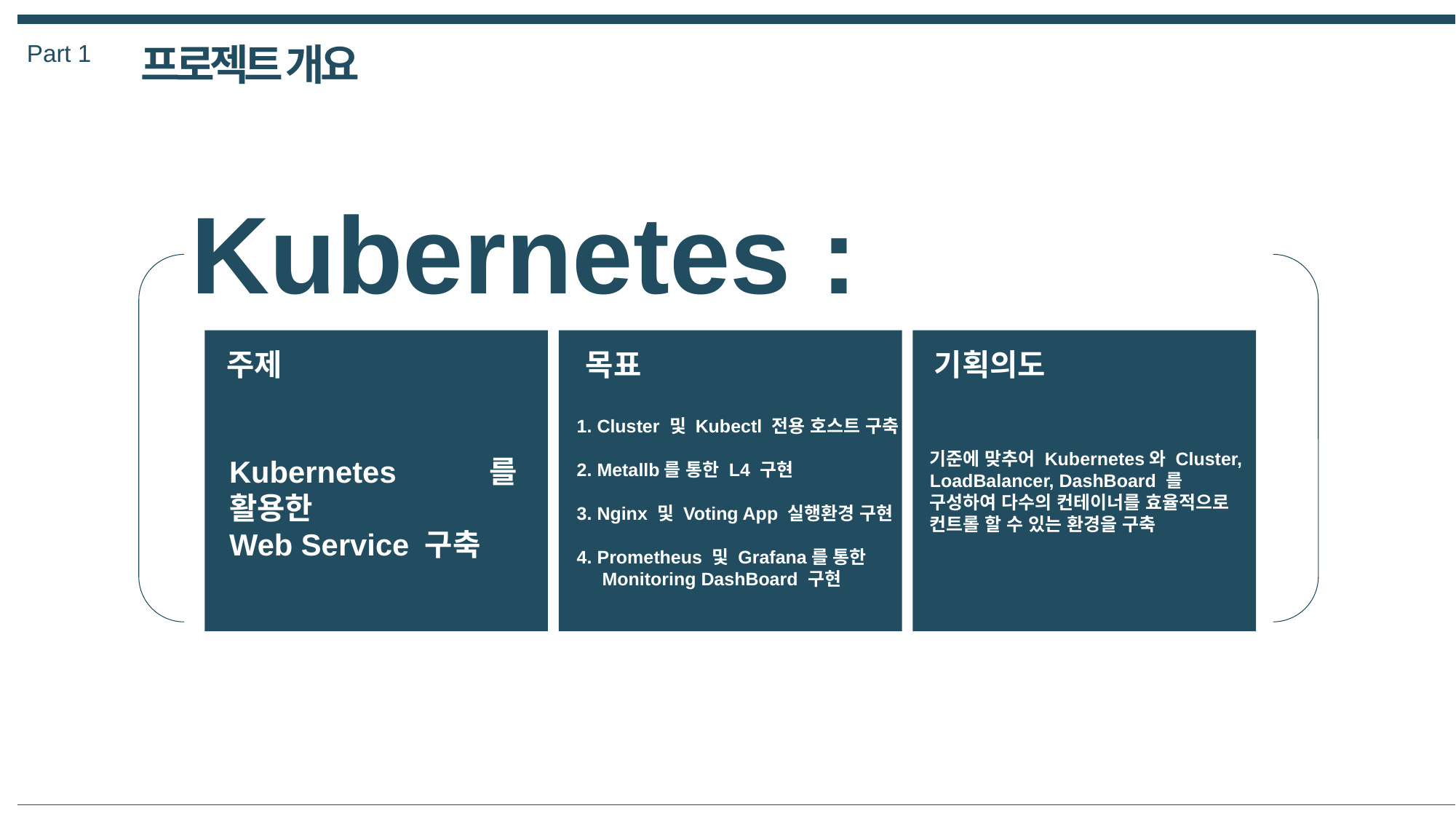

Part 1
프로젝트 개요
Kubernetes :

주제
목표
기획의도
1. Cluster 및 Kubectl 전용 호스트 구축

2. Metallb를 통한 L4 구현

3. Nginx 및 Voting App 실행환경 구현

4. Prometheus 및 Grafana를 통한
     Monitoring DashBoard 구현
기준에 맞추어 Kubernetes와 Cluster,
LoadBalancer, DashBoard 를
구성하여 다수의 컨테이너를 효율적으로
컨트롤 할 수 있는 환경을 구축
Kubernetes를 활용한
Web Service 구축